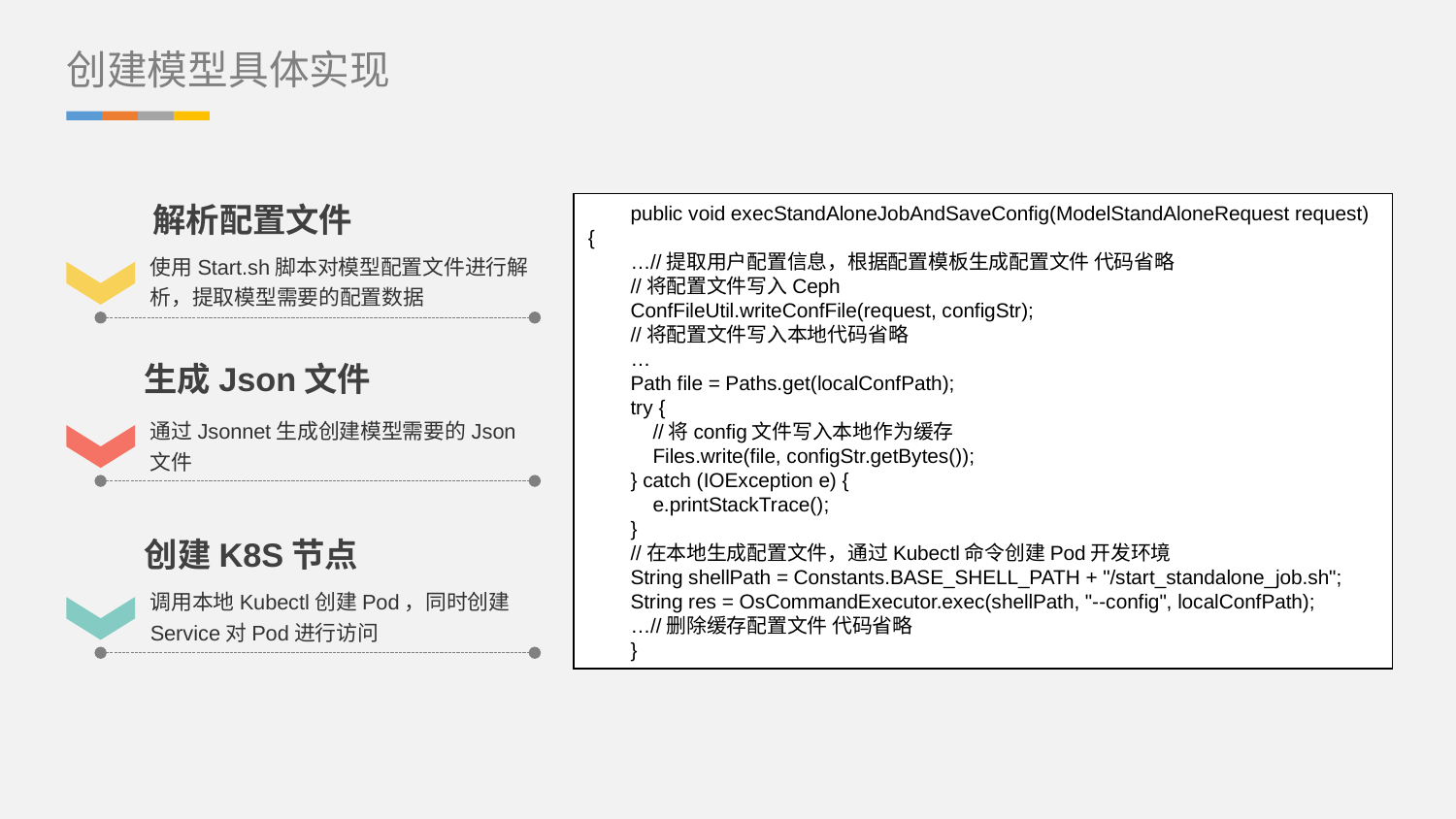

创建模型具体实现

解析配置文件
public void execStandAloneJobAndSaveConfig(ModelStandAloneRequest request) {
…//提取用户配置信息，根据配置模板生成配置文件 代码省略
//将配置文件写入Ceph
ConfFileUtil.writeConfFile(request, configStr);
//将配置文件写入本地代码省略
…
Path file = Paths.get(localConfPath);
try {
    //将config文件写入本地作为缓存
    Files.write(file, configStr.getBytes());
} catch (IOException e) {
    e.printStackTrace();
}
//在本地生成配置文件，通过Kubectl命令创建Pod开发环境
String shellPath = Constants.BASE_SHELL_PATH + "/start_standalone_job.sh";
String res = OsCommandExecutor.exec(shellPath, "--config", localConfPath);
…//删除缓存配置文件 代码省略
}
使用Start.sh脚本对模型配置文件进行解析，提取模型需要的配置数据

生成Json文件
通过Jsonnet生成创建模型需要的Json文件

创建K8S节点
调用本地Kubectl创建Pod，同时创建Service对Pod进行访问